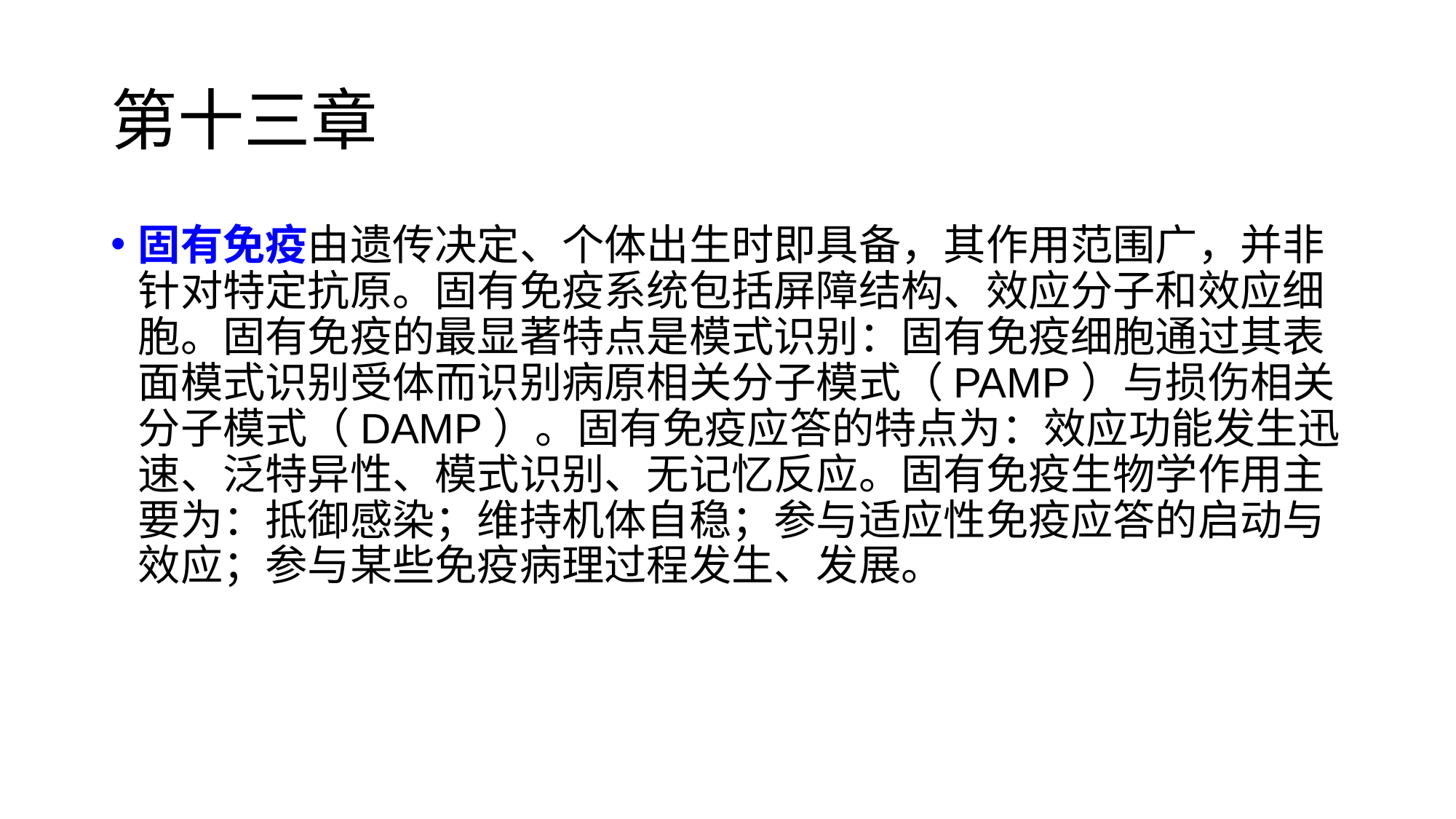

# 第十三章
固有免疫由遗传决定、个体出生时即具备，其作用范围广，并非针对特定抗原。固有免疫系统包括屏障结构、效应分子和效应细胞。固有免疫的最显著特点是模式识别：固有免疫细胞通过其表面模式识别受体而识别病原相关分子模式（PAMP）与损伤相关分子模式（DAMP）。固有免疫应答的特点为：效应功能发生迅速、泛特异性、模式识别、无记忆反应。固有免疫生物学作用主要为：抵御感染；维持机体自稳；参与适应性免疫应答的启动与效应；参与某些免疫病理过程发生、发展。